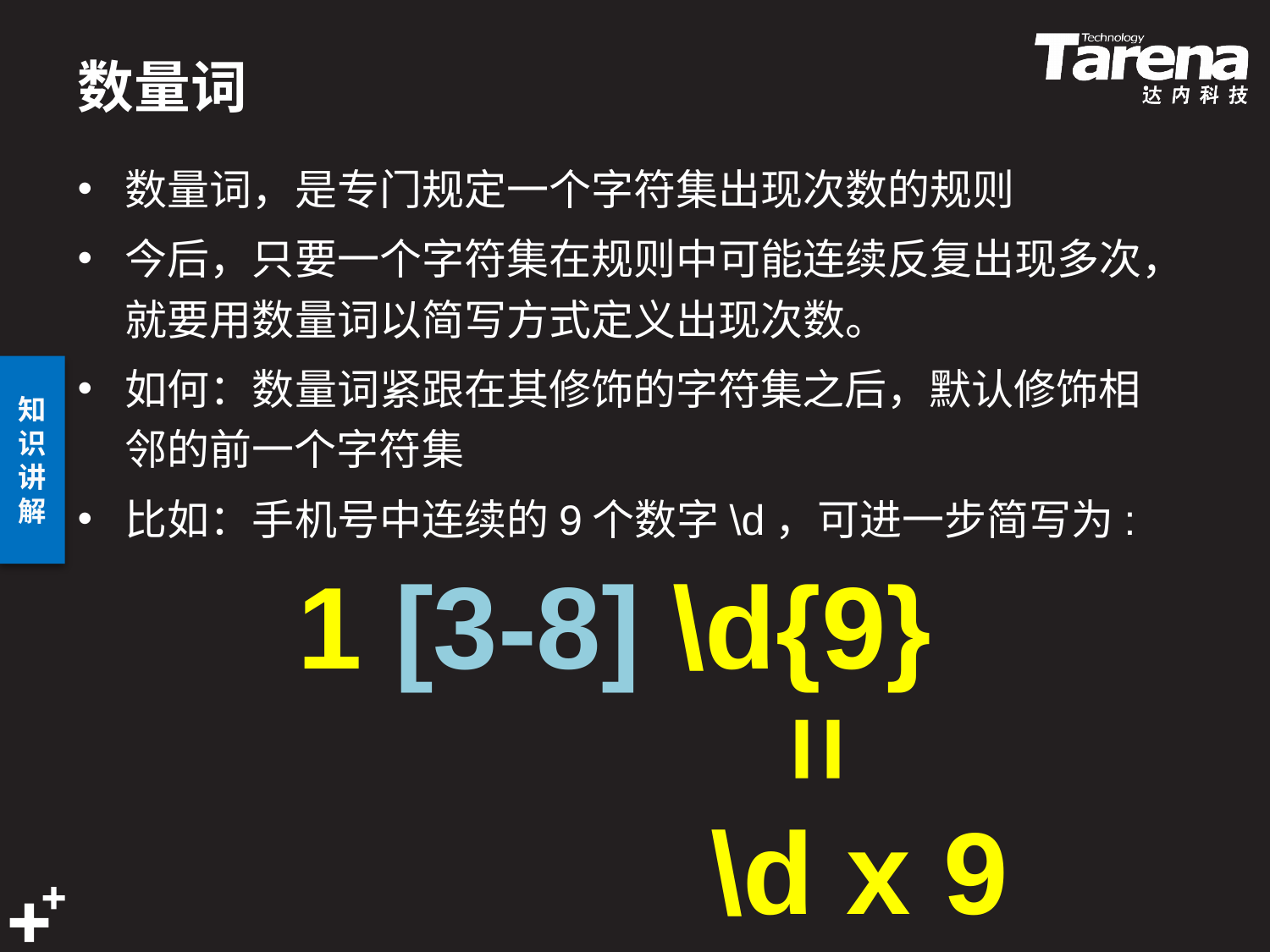

# 数量词
数量词，是专门规定一个字符集出现次数的规则
今后，只要一个字符集在规则中可能连续反复出现多次，就要用数量词以简写方式定义出现次数。
如何：数量词紧跟在其修饰的字符集之后，默认修饰相邻的前一个字符集
比如：手机号中连续的9个数字\d，可进一步简写为:

1 [3-8] \d{9}
=
\d x 9